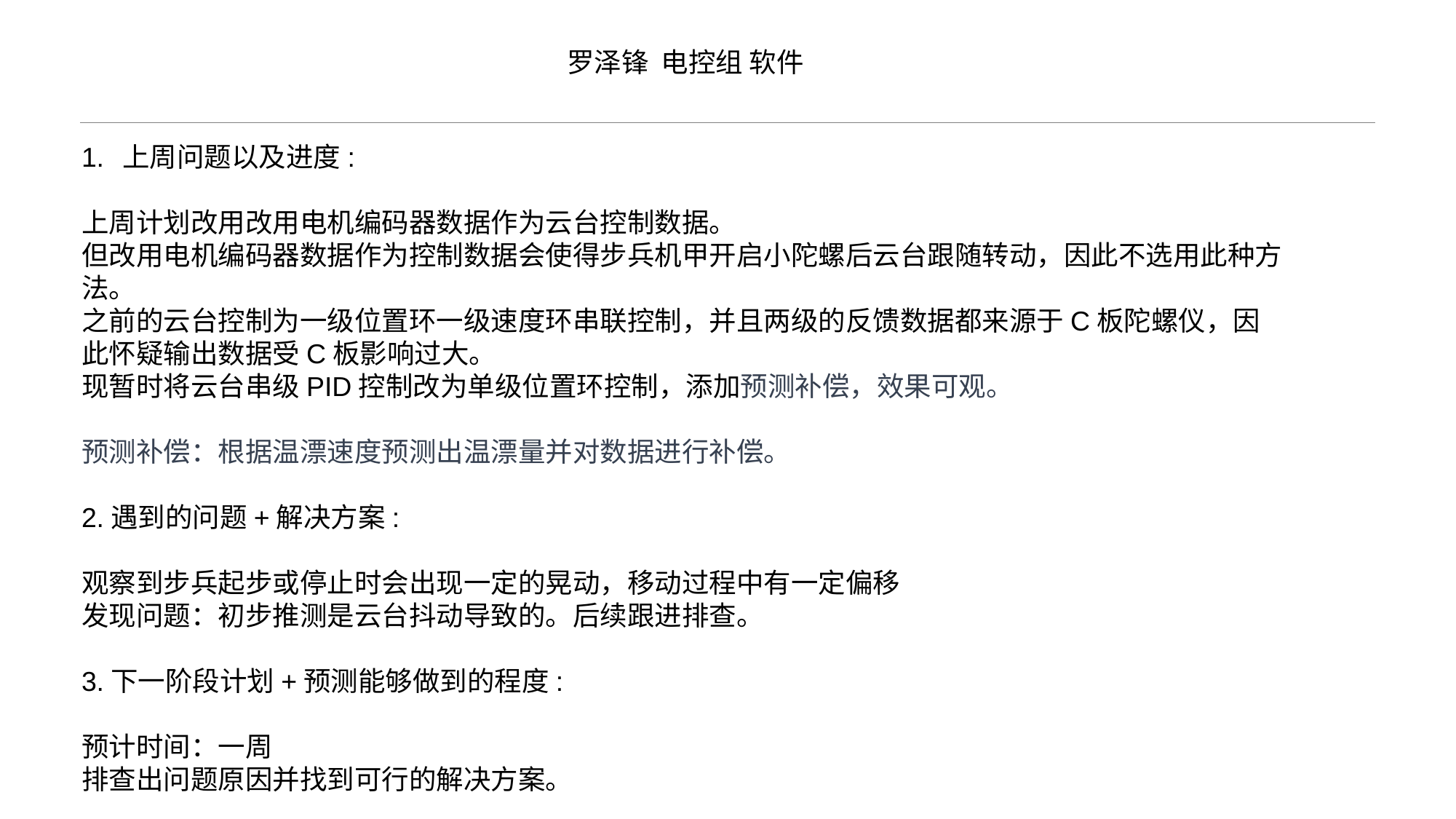

罗泽锋  电控组 软件
上周问题以及进度:

上周计划改用改用电机编码器数据作为云台控制数据。
但改用电机编码器数据作为控制数据会使得步兵机甲开启小陀螺后云台跟随转动，因此不选用此种方法。
之前的云台控制为一级位置环一级速度环串联控制，并且两级的反馈数据都来源于C板陀螺仪，因此怀疑输出数据受C板影响过大。
现暂时将云台串级PID控制改为单级位置环控制，添加预测补偿，效果可观。

预测补偿：根据温漂速度预测出温漂量并对数据进行补偿。

2.遇到的问题+解决方案:
观察到步兵起步或停止时会出现一定的晃动，移动过程中有一定偏移
发现问题：初步推测是云台抖动导致的。后续跟进排查。

3.下一阶段计划+预测能够做到的程度:
预计时间：一周
排查出问题原因并找到可行的解决方案。